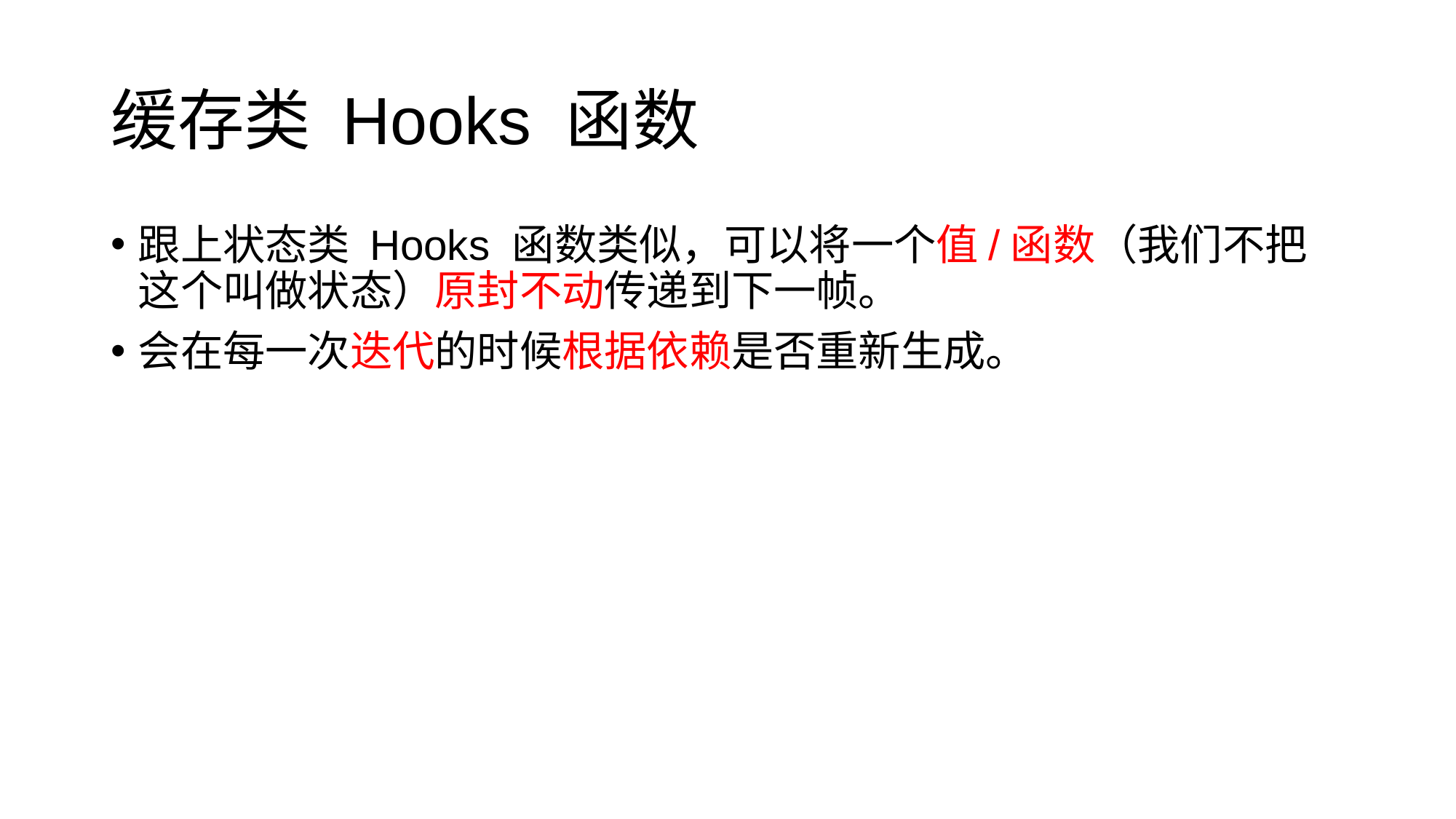

# 缓存类 Hooks 函数
跟上状态类 Hooks 函数类似，可以将一个值/函数（我们不把这个叫做状态）原封不动传递到下一帧。
会在每一次迭代的时候根据依赖是否重新生成。